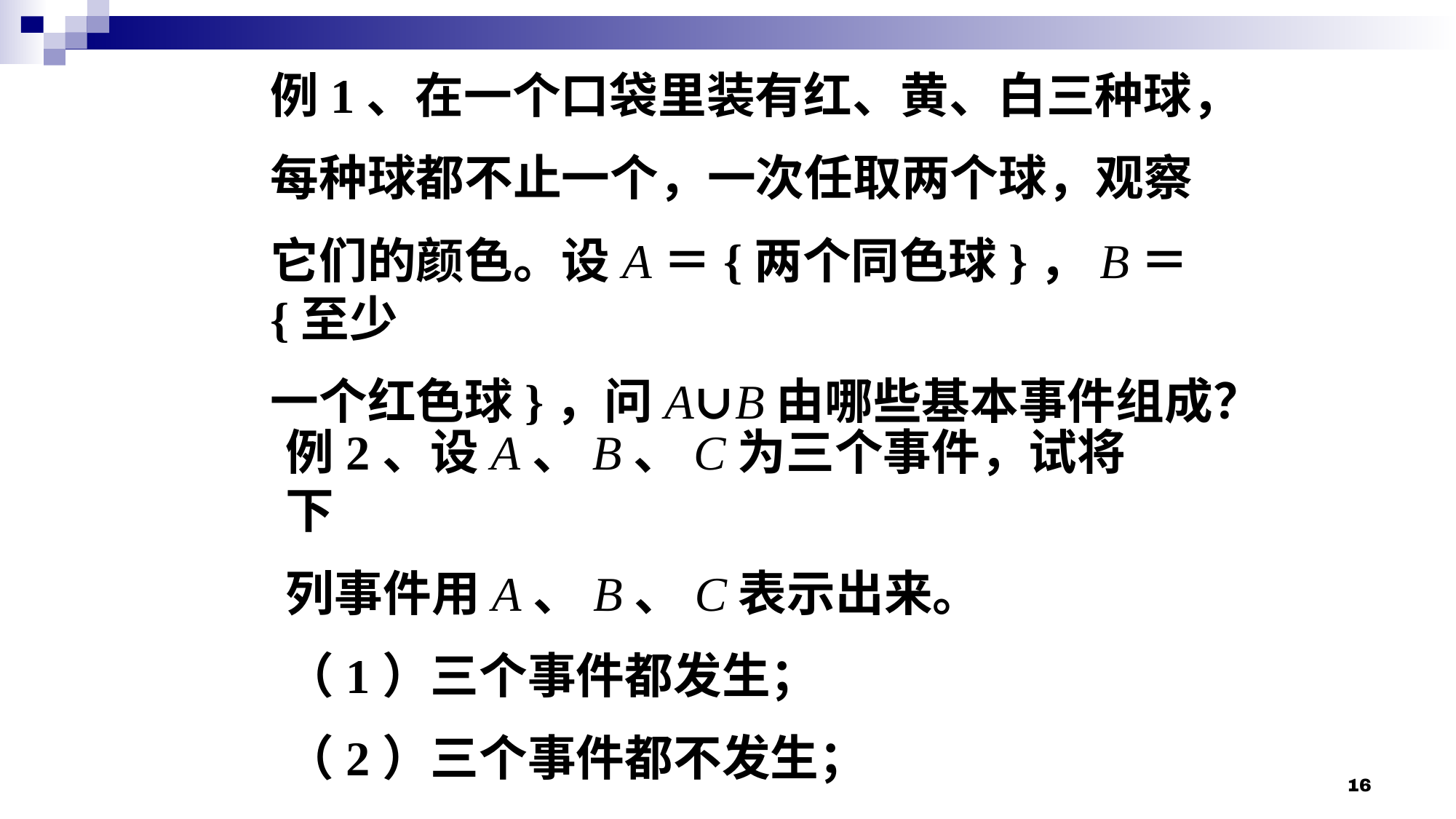

例1、在一个口袋里装有红、黄、白三种球，
每种球都不止一个，一次任取两个球，观察
它们的颜色。设A＝{两个同色球}，B＝{至少
一个红色球}，问A∪B由哪些基本事件组成？
例2、设A、B、C为三个事件，试将下
列事件用A、B、C表示出来。
（1）三个事件都发生；
（2）三个事件都不发生；
16